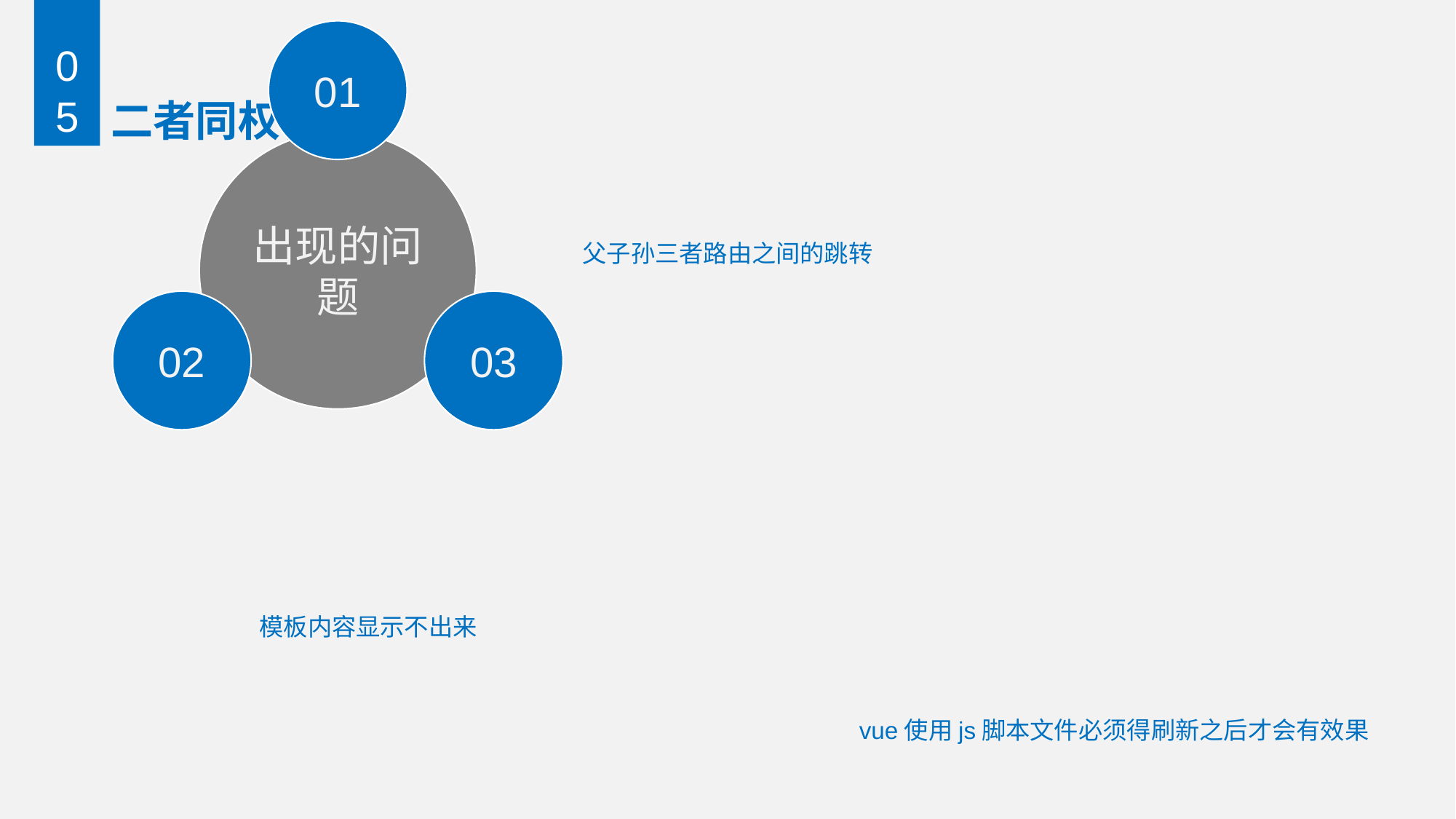

05
# 二者同权论
父子孙三者路由之间的跳转
出现的问题
01
03
02
模板内容显示不出来
vue使用js脚本文件必须得刷新之后才会有效果